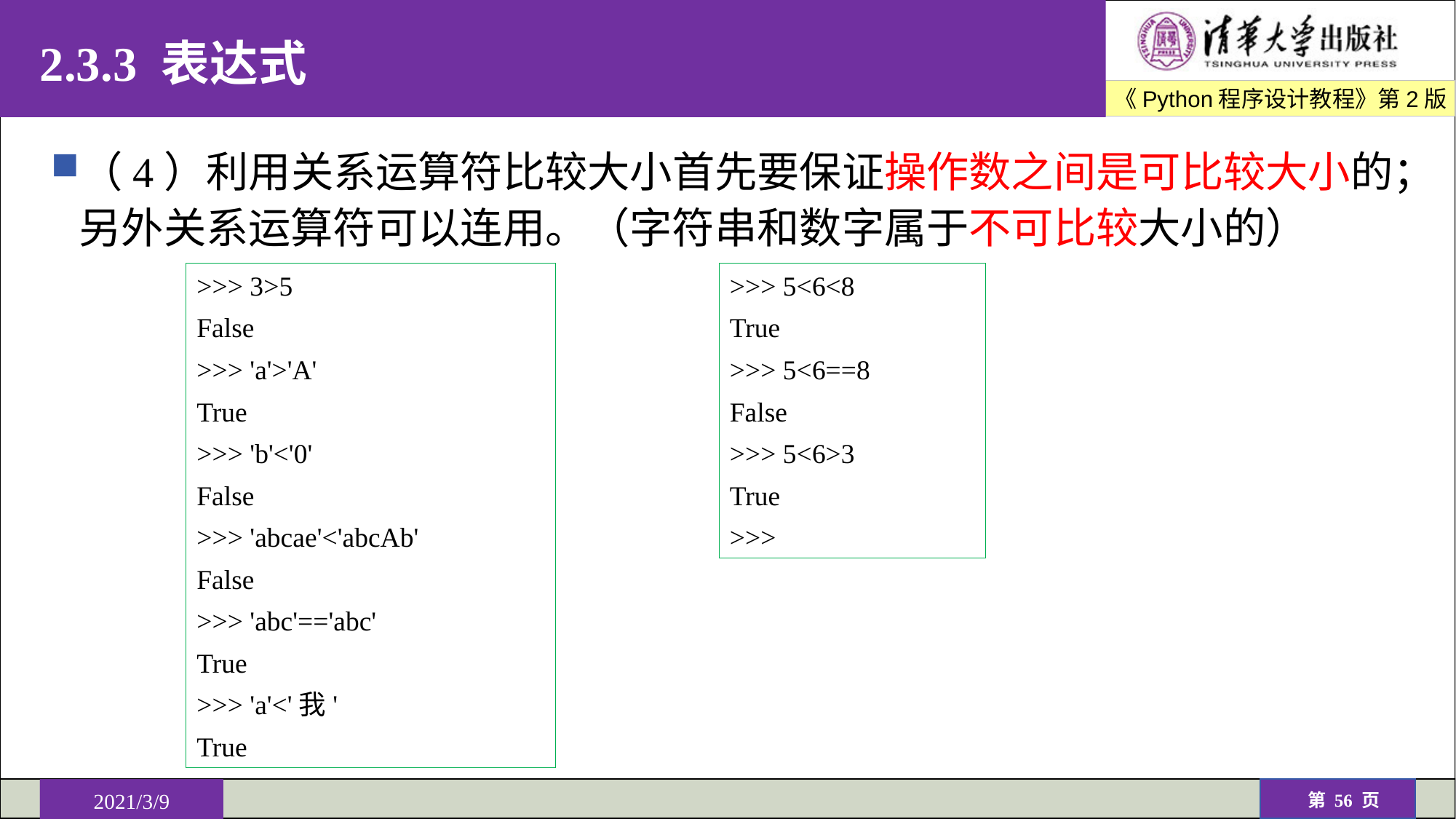

# 2.3.3 表达式
（4）利用关系运算符比较大小首先要保证操作数之间是可比较大小的；另外关系运算符可以连用。（字符串和数字属于不可比较大小的）
>>> 3>5
False
>>> 'a'>'A'
True
>>> 'b'<'0'
False
>>> 'abcae'<'abcAb'
False
>>> 'abc'=='abc'
True
>>> 'a'<'我'
True
>>> 5<6<8
True
>>> 5<6==8
False
>>> 5<6>3
True
>>>